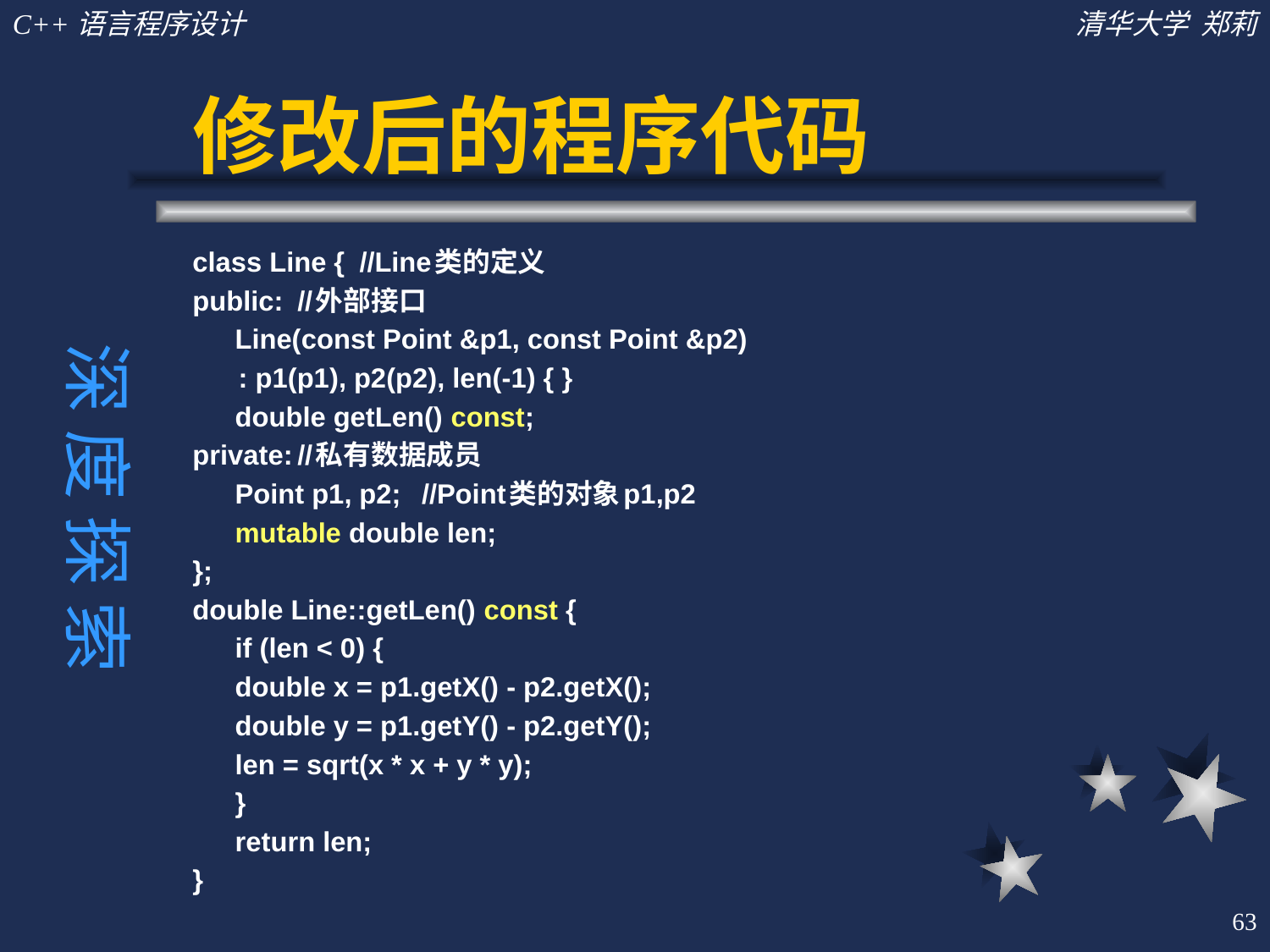

# 修改后的程序代码
深 度 探 索
class Line {	//Line类的定义
public:	//外部接口
	Line(const Point &p1, const Point &p2)
      : p1(p1), p2(p2), len(-1) { }
	double getLen() const;
private:	//私有数据成员
	Point p1, p2;	//Point类的对象p1,p2
	mutable double len;
};
double Line::getLen() const {
	if (len < 0) {
		double x = p1.getX() - p2.getX();
		double y = p1.getY() - p2.getY();
		len = sqrt(x * x + y * y);
	}
	return len;
}

63